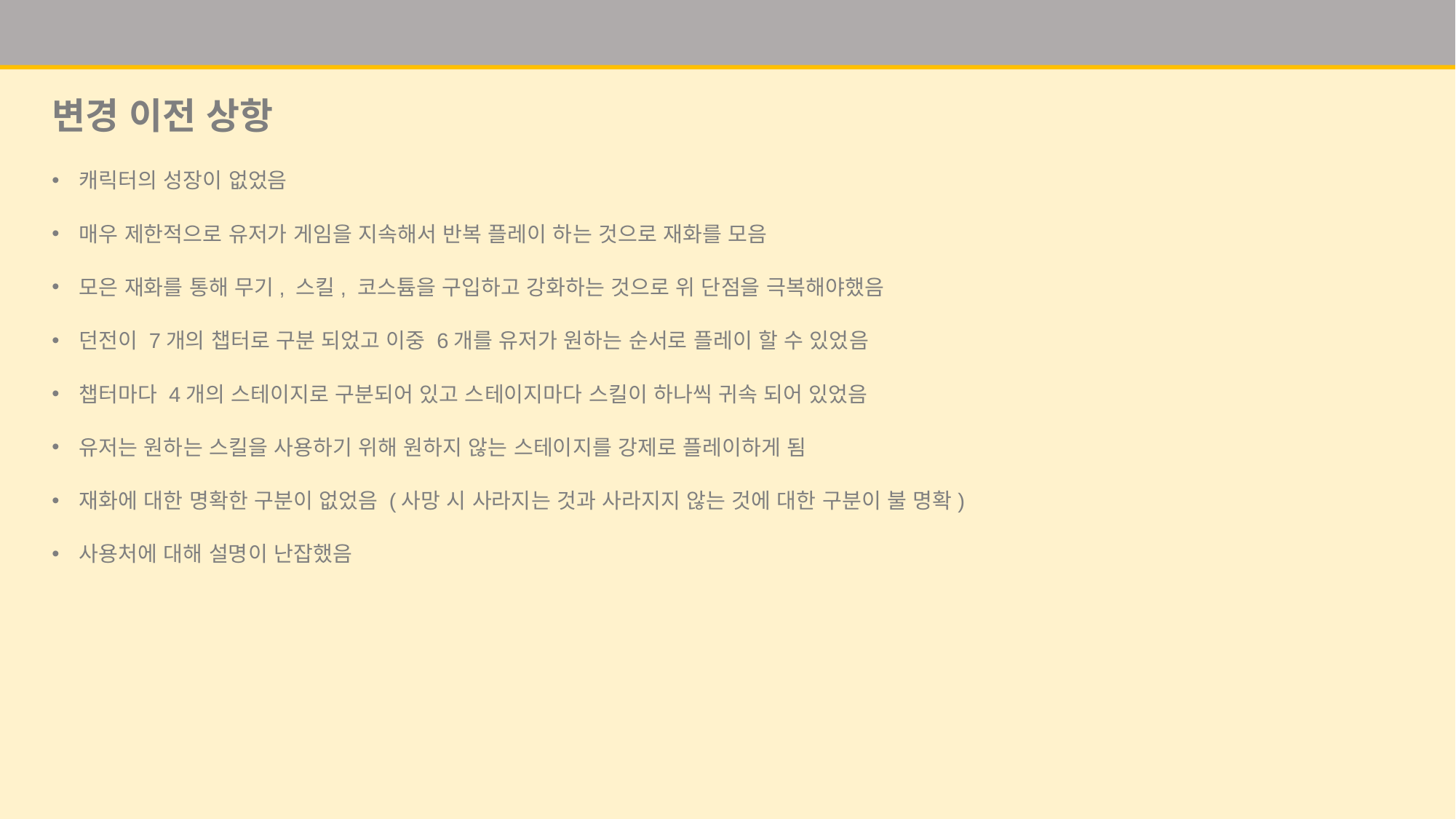

# 변경 이전 상항
캐릭터의 성장이 없었음
매우 제한적으로 유저가 게임을 지속해서 반복 플레이 하는 것으로 재화를 모음
모은 재화를 통해 무기, 스킬, 코스튬을 구입하고 강화하는 것으로 위 단점을 극복해야했음
던전이 7개의 챕터로 구분 되었고 이중 6개를 유저가 원하는 순서로 플레이 할 수 있었음
챕터마다 4개의 스테이지로 구분되어 있고 스테이지마다 스킬이 하나씩 귀속 되어 있었음
유저는 원하는 스킬을 사용하기 위해 원하지 않는 스테이지를 강제로 플레이하게 됨
재화에 대한 명확한 구분이 없었음 (사망 시 사라지는 것과 사라지지 않는 것에 대한 구분이 불 명확)
사용처에 대해 설명이 난잡했음